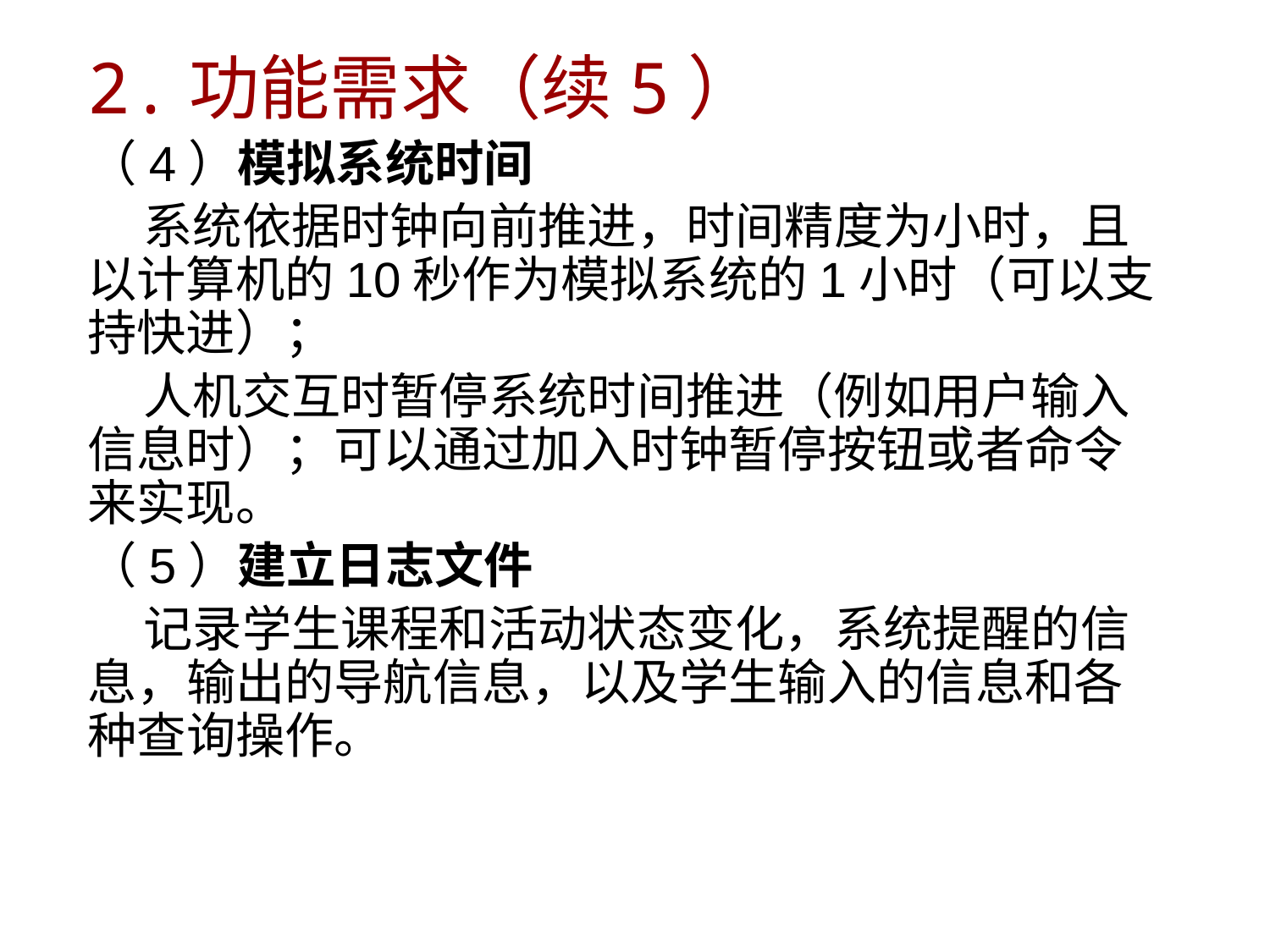

2.功能需求（续5）
（4）模拟系统时间
    系统依据时钟向前推进，时间精度为小时，且以计算机的10秒作为模拟系统的1小时（可以支持快进）；
    人机交互时暂停系统时间推进（例如用户输入信息时）；可以通过加入时钟暂停按钮或者命令来实现。
（5）建立日志文件
    记录学生课程和活动状态变化，系统提醒的信息，输出的导航信息，以及学生输入的信息和各种查询操作。